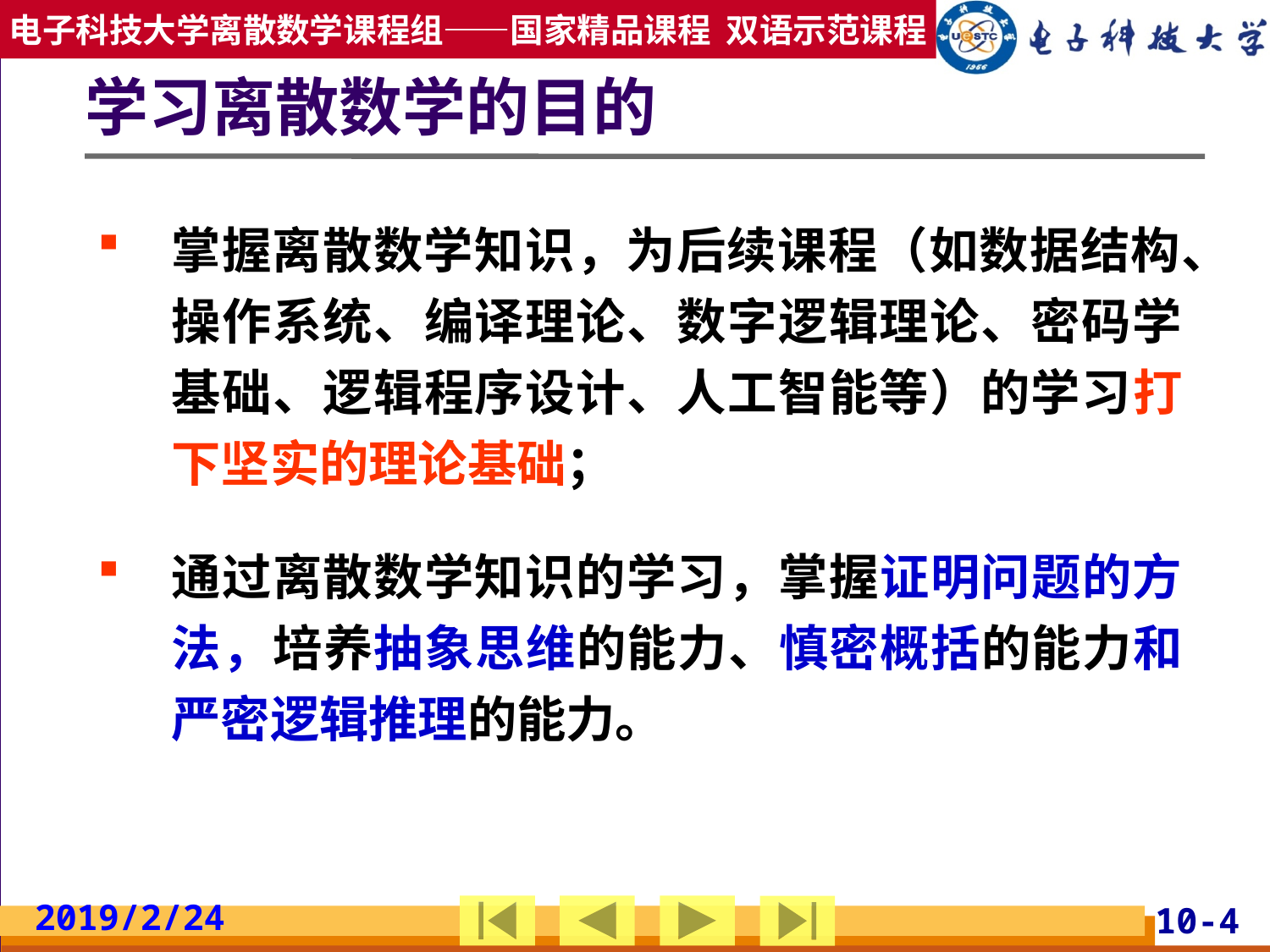

# 学习离散数学的目的
掌握离散数学知识，为后续课程（如数据结构、操作系统、编译理论、数字逻辑理论、密码学基础、逻辑程序设计、人工智能等）的学习打下坚实的理论基础；
通过离散数学知识的学习，掌握证明问题的方法，培养抽象思维的能力、慎密概括的能力和严密逻辑推理的能力。
2019/2/24